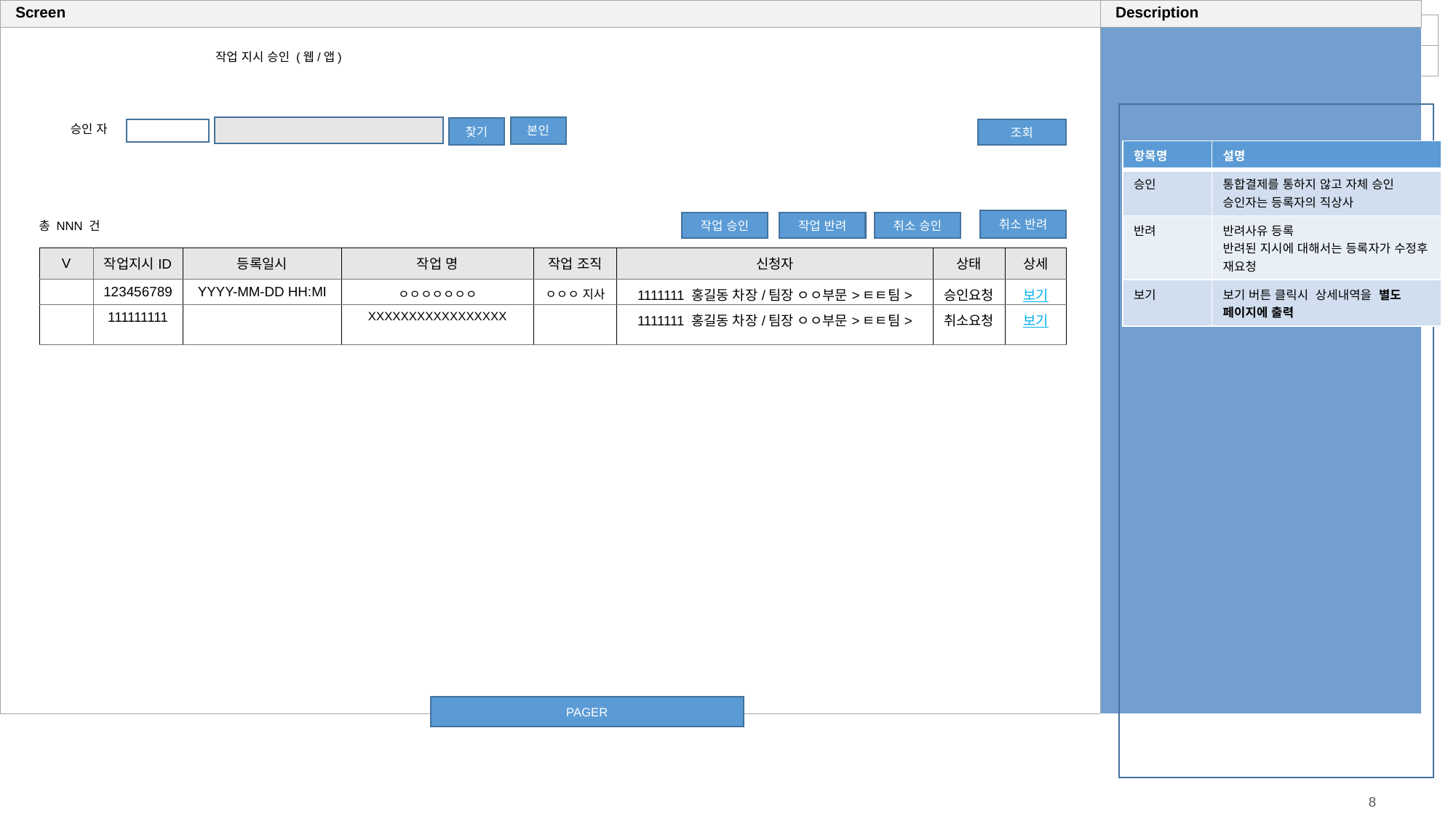

작업 지시 승인 (웹/앱)

승인 자
본인

찿기

조회
| 항목명 | 설명 |
| --- | --- |
| 승인 | 통합결제를 통하지 않고 자체 승인 승인자는 등록자의 직상사 |
| 반려 | 반려사유 등록 반려된 지시에 대해서는 등록자가 수정후 재요청 |
| 보기 | 보기 버튼 클릭시 상세내역을 별도 페이지에 출력 |

취소 반려
총 NNN 건
작업 승인
작업 반려
취소 승인
| V | 작업지시ID | 등록일시 | 작업 명 | 작업 조직 | 신청자 | 상태 | 상세 |
| --- | --- | --- | --- | --- | --- | --- | --- |
|  | 123456789 | YYYY-MM-DD HH:MI | ㅇㅇㅇㅇㅇㅇㅇ | ㅇㅇㅇ 지사 | 1111111 홍길동 차장/팀장 ㅇㅇ부문>ㅌㅌ팀> | 승인요청 | 보기 |
|  | 111111111 |  | XXXXXXXXXXXXXXXXX |  | 1111111 홍길동 차장/팀장 ㅇㅇ부문>ㅌㅌ팀> | 취소요청 | 보기 |
PAGER